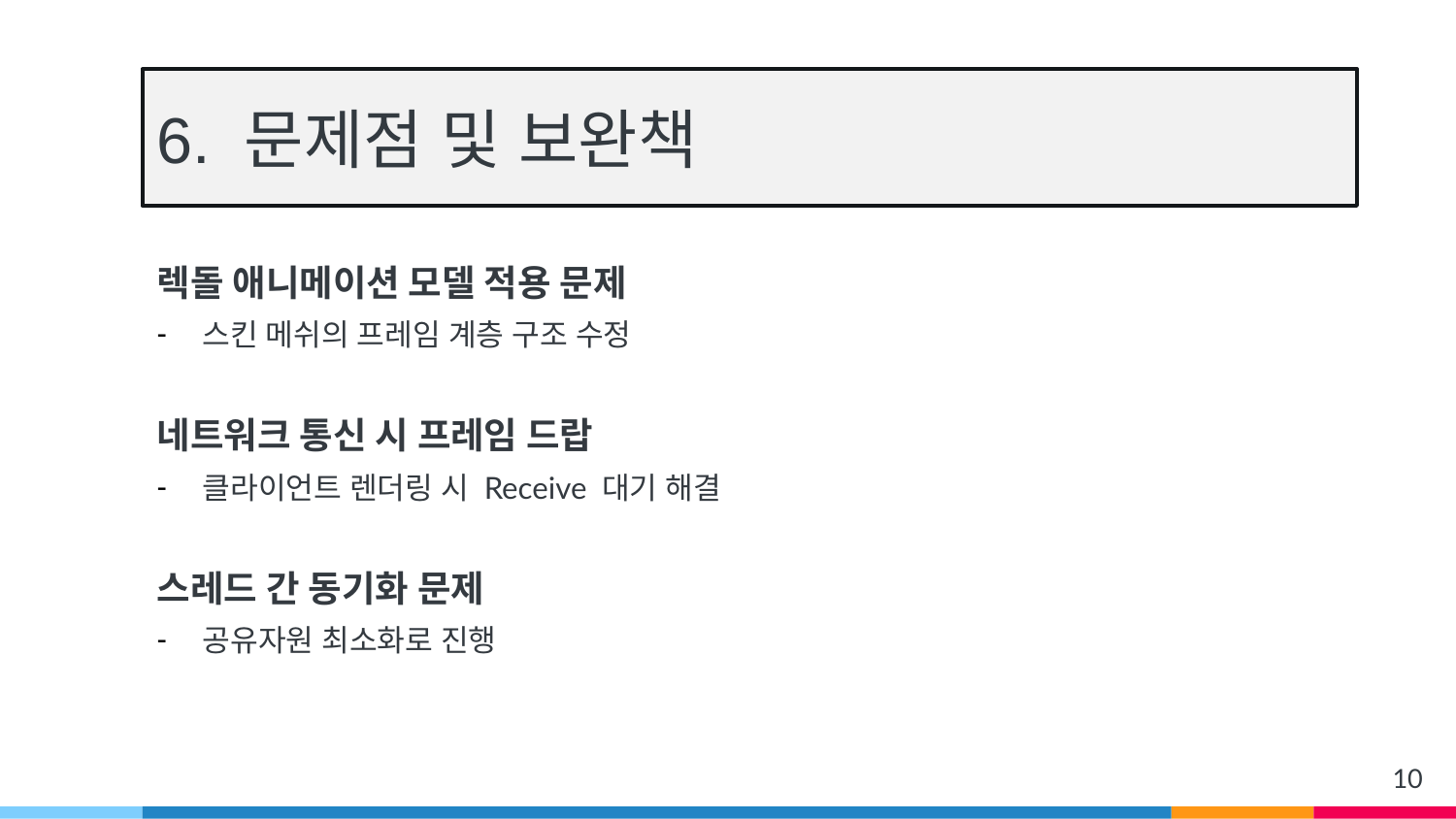

# 6. 문제점 및 보완책
렉돌 애니메이션 모델 적용 문제
스킨 메쉬의 프레임 계층 구조 수정

네트워크 통신 시 프레임 드랍
클라이언트 렌더링 시 Receive 대기 해결

스레드 간 동기화 문제
공유자원 최소화로 진행
10